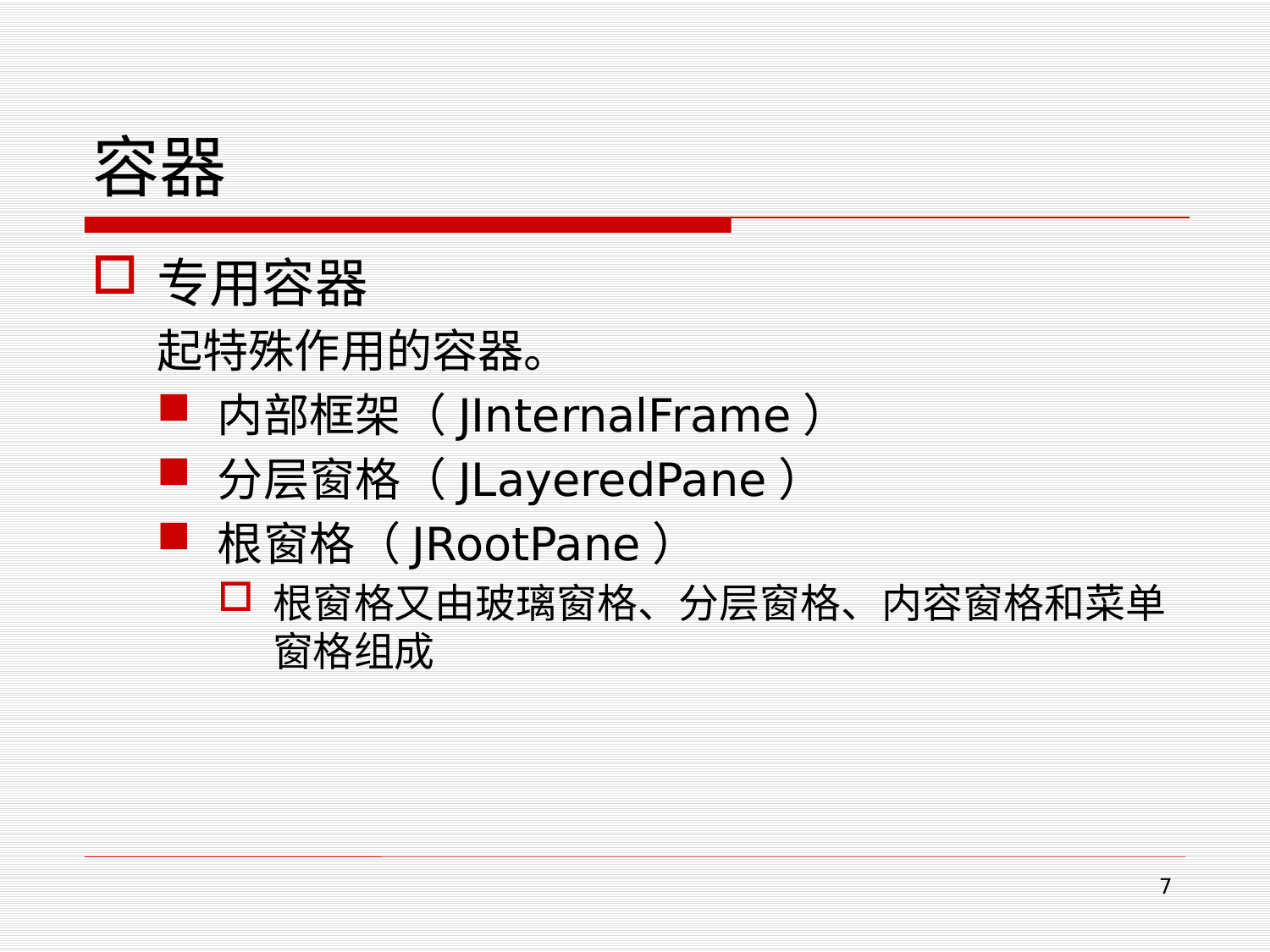

# 容器
专用容器
起特殊作用的容器。
内部框架（JInternalFrame）
分层窗格（JLayeredPane）
根窗格（JRootPane）
根窗格又由玻璃窗格、分层窗格、内容窗格和菜单窗格组成
7